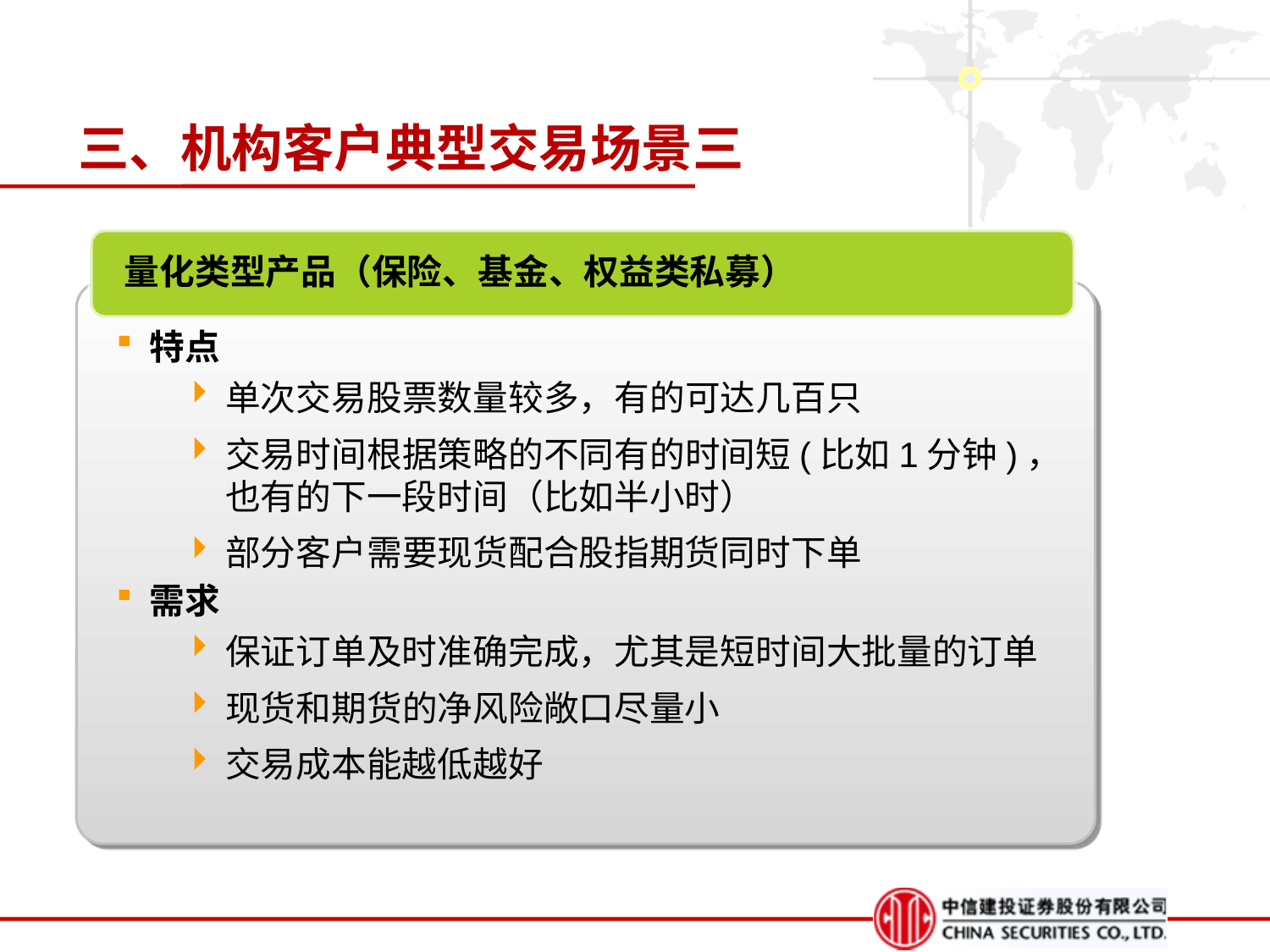

# 三、机构客户典型交易场景三

量化类型产品（保险、基金、权益类私募）

特点
单次交易股票数量较多，有的可达几百只
交易时间根据策略的不同有的时间短(比如1分钟)，也有的下一段时间（比如半小时）
部分客户需要现货配合股指期货同时下单
需求
保证订单及时准确完成，尤其是短时间大批量的订单
现货和期货的净风险敞口尽量小
交易成本能越低越好